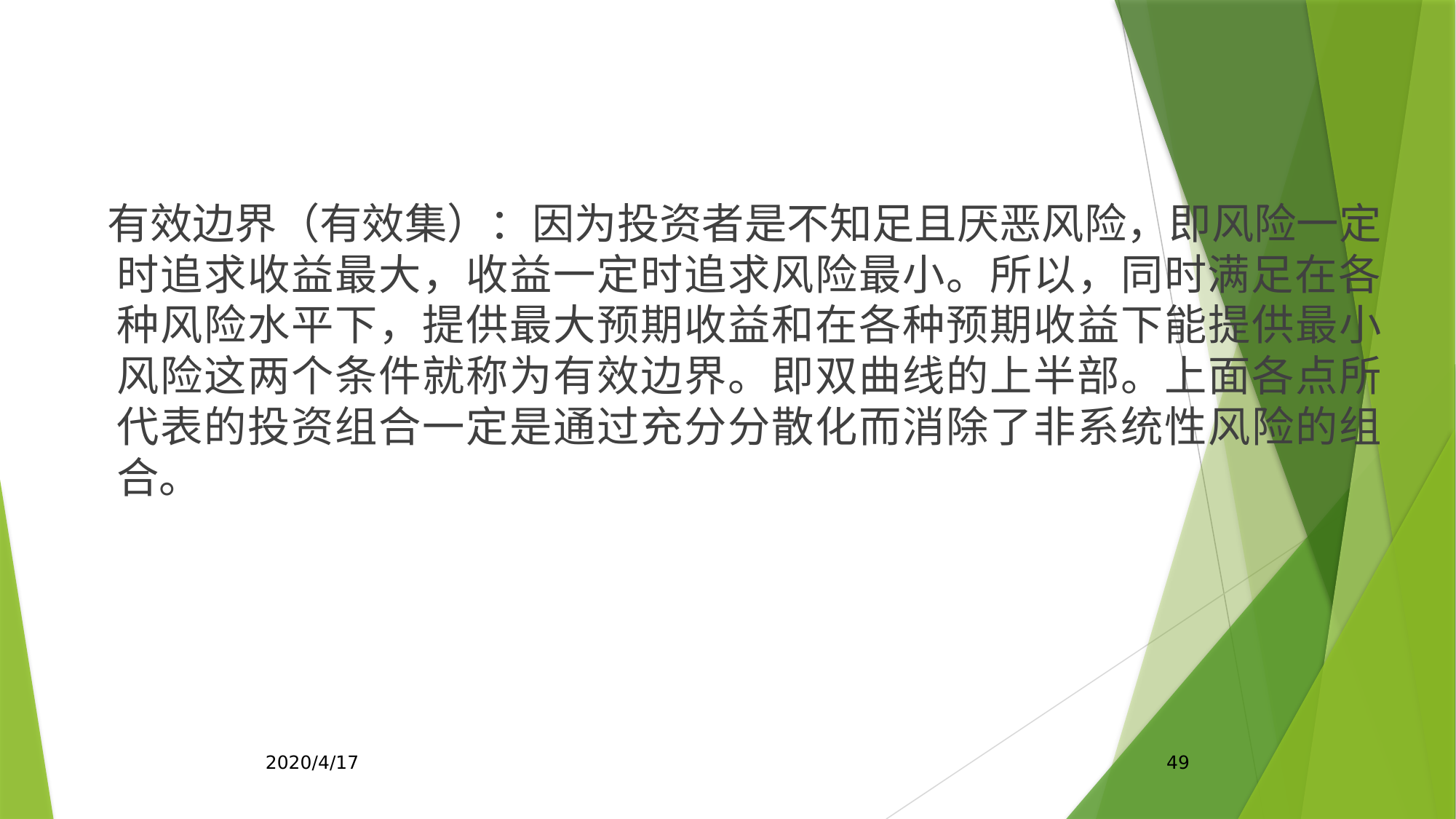

有效边界（有效集）：因为投资者是不知足且厌恶风险，即风险一定时追求收益最大，收益一定时追求风险最小。所以，同时满足在各种风险水平下，提供最大预期收益和在各种预期收益下能提供最小风险这两个条件就称为有效边界。即双曲线的上半部。上面各点所代表的投资组合一定是通过充分分散化而消除了非系统性风险的组合。

2020/4/17
49